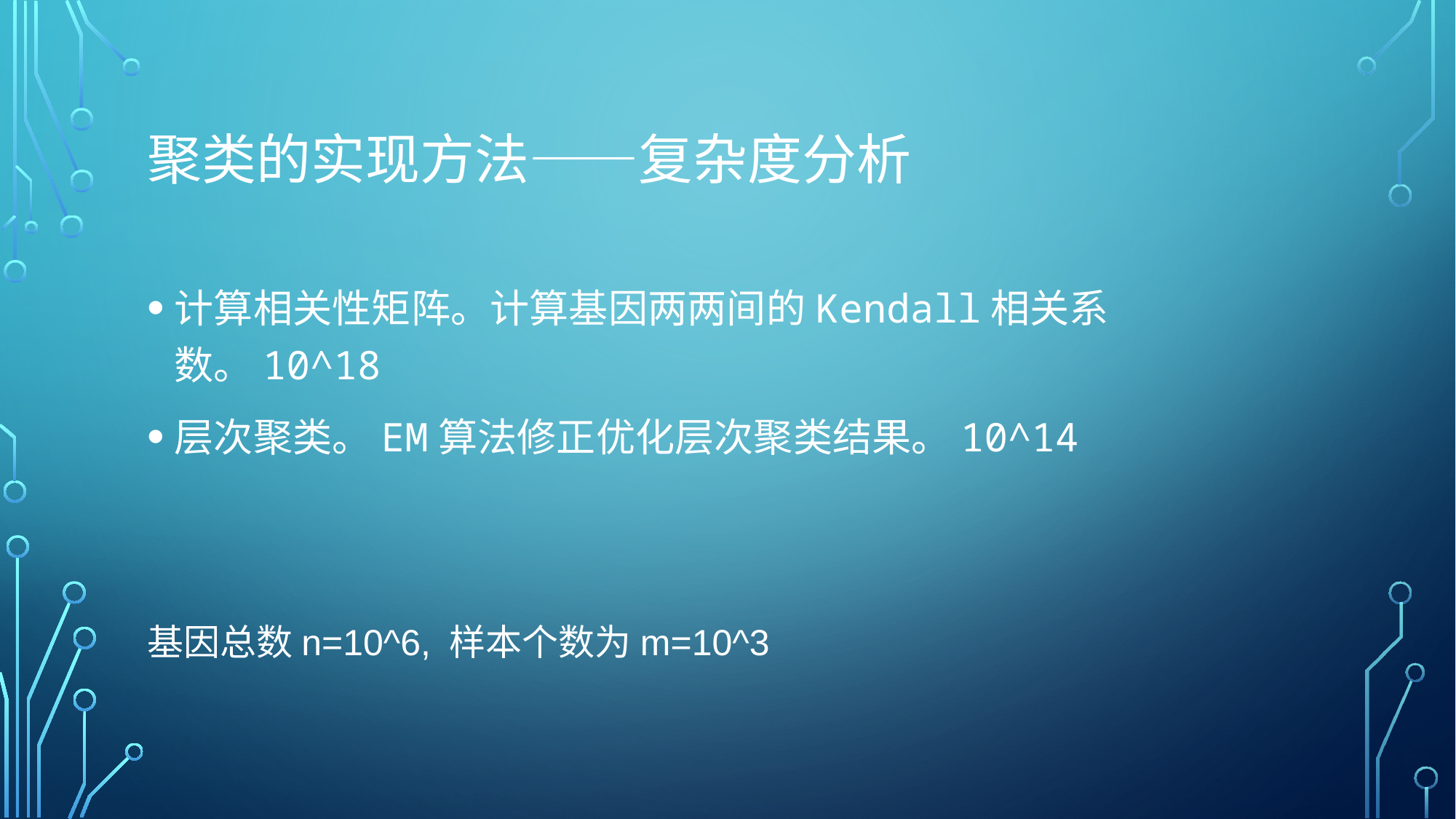

# 聚类的实现方法——复杂度分析
计算相关性矩阵。计算基因两两间的Kendall相关系数。10^18
层次聚类。EM算法修正优化层次聚类结果。10^14

基因总数n=10^6, 样本个数为m=10^3